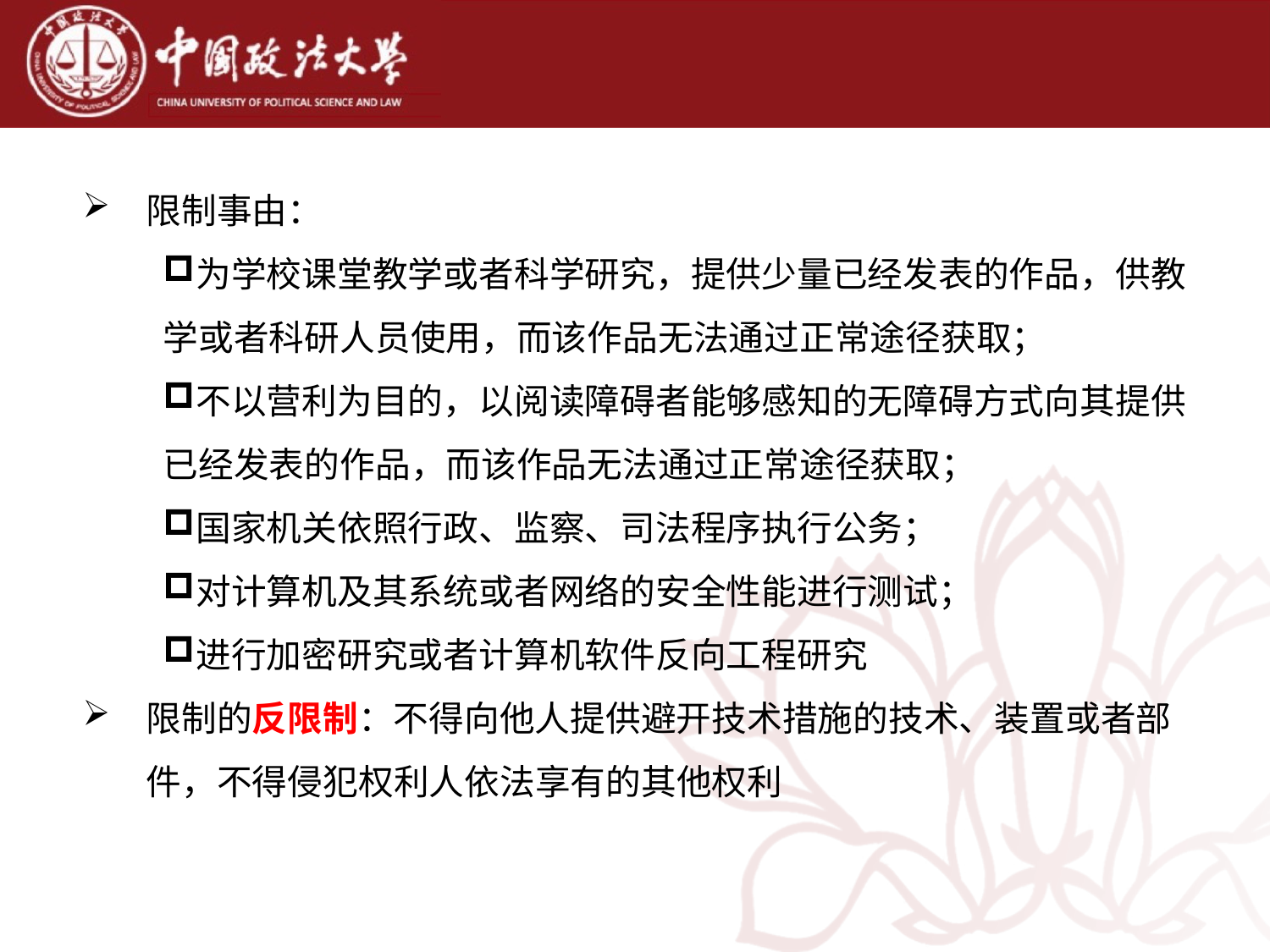

限制事由：
为学校课堂教学或者科学研究，提供少量已经发表的作品，供教学或者科研人员使用，而该作品无法通过正常途径获取；
不以营利为目的，以阅读障碍者能够感知的无障碍方式向其提供已经发表的作品，而该作品无法通过正常途径获取；
国家机关依照行政、监察、司法程序执行公务；
对计算机及其系统或者网络的安全性能进行测试；
进行加密研究或者计算机软件反向工程研究
限制的反限制：不得向他人提供避开技术措施的技术、装置或者部件，不得侵犯权利人依法享有的其他权利